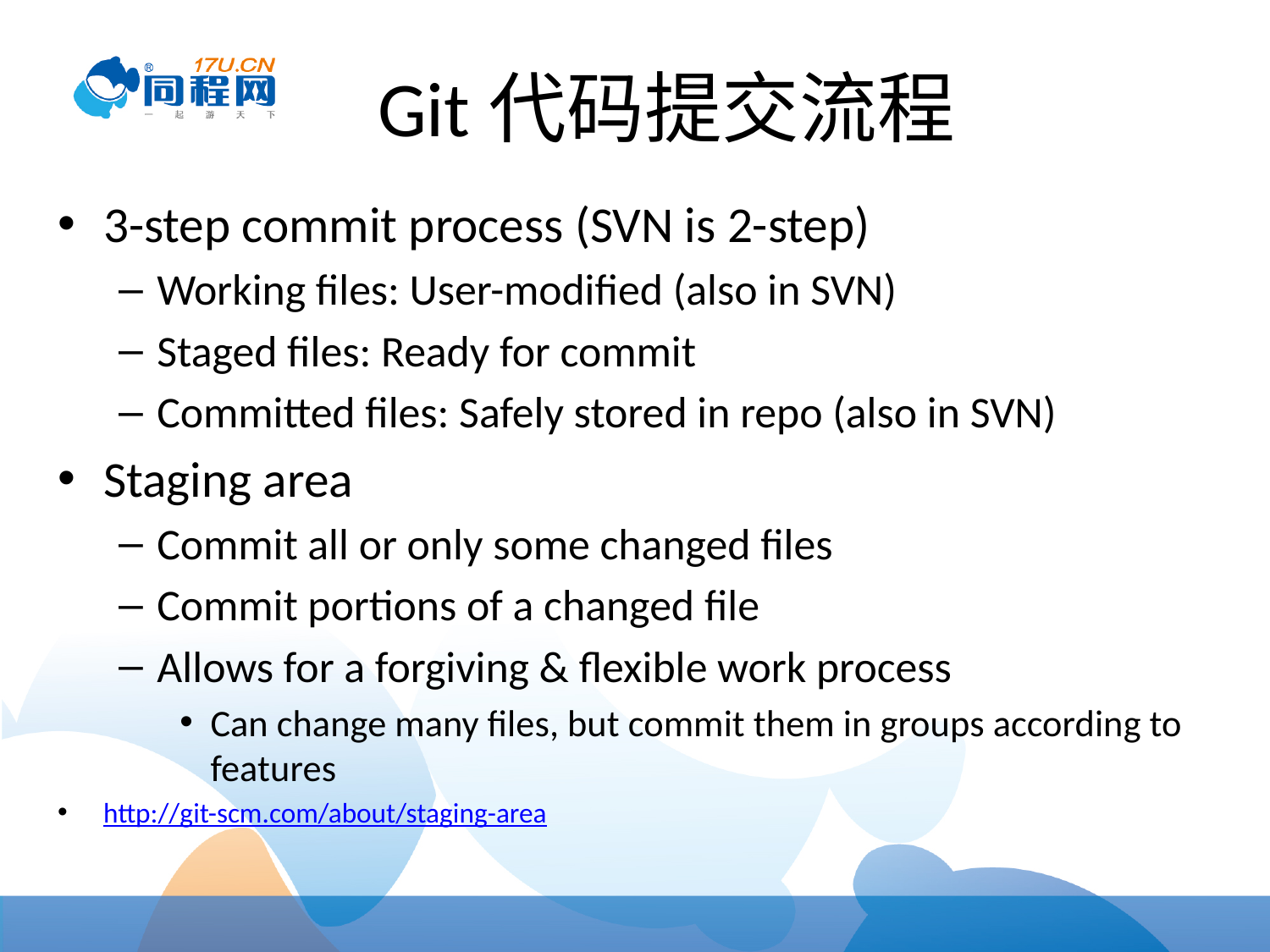

# Git代码提交流程
3-step commit process (SVN is 2-step)
Working files: User-modified (also in SVN)
Staged files: Ready for commit
Committed files: Safely stored in repo (also in SVN)
Staging area
Commit all or only some changed files
Commit portions of a changed file
Allows for a forgiving & flexible work process
Can change many files, but commit them in groups according to features
http://git-scm.com/about/staging-area